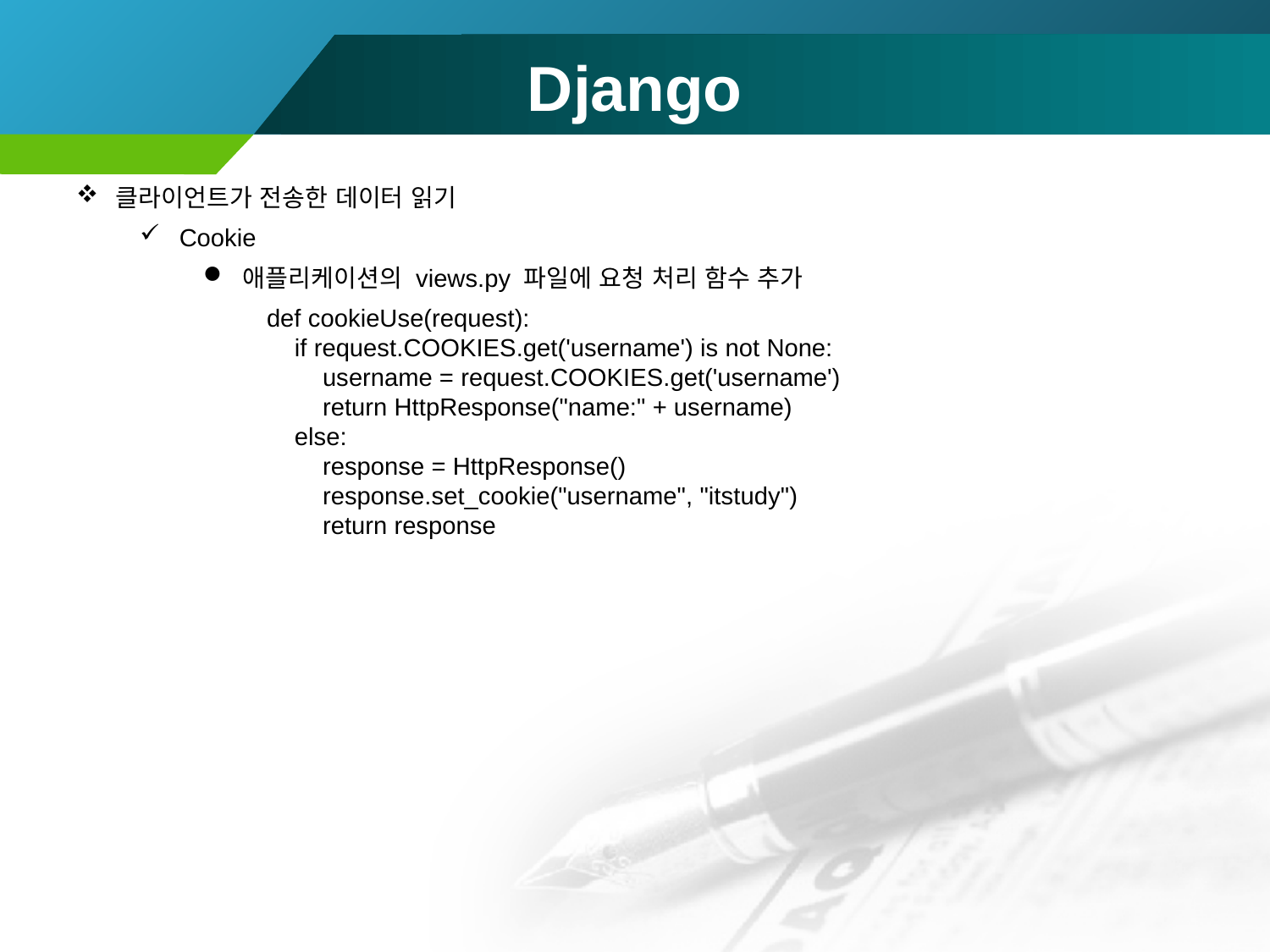

# Django
클라이언트가 전송한 데이터 읽기
Cookie
애플리케이션의 views.py 파일에 요청 처리 함수 추가
def cookieUse(request):
    if request.COOKIES.get('username') is not None:
        username = request.COOKIES.get('username')
        return HttpResponse("name:" + username)
    else:
        response = HttpResponse()
        response.set_cookie("username", "itstudy")
        return response